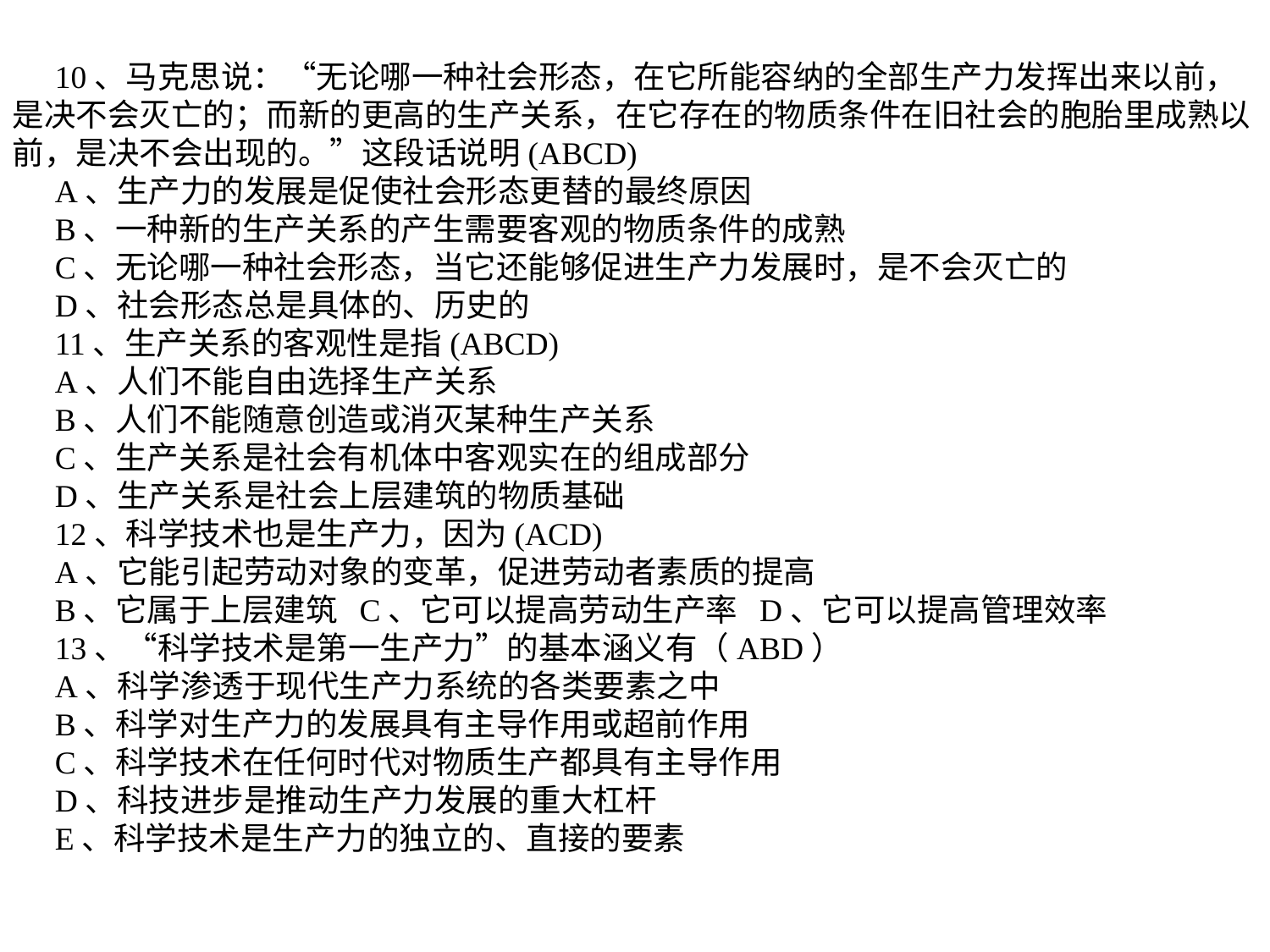

10、马克思说：“无论哪一种社会形态，在它所能容纳的全部生产力发挥出来以前，是决不会灭亡的；而新的更高的生产关系，在它存在的物质条件在旧社会的胞胎里成熟以前，是决不会出现的。”这段话说明(ABCD)
A、生产力的发展是促使社会形态更替的最终原因
B、一种新的生产关系的产生需要客观的物质条件的成熟
C、无论哪一种社会形态，当它还能够促进生产力发展时，是不会灭亡的
D、社会形态总是具体的、历史的
11、生产关系的客观性是指(ABCD)
A、人们不能自由选择生产关系
B、人们不能随意创造或消灭某种生产关系
C、生产关系是社会有机体中客观实在的组成部分
D、生产关系是社会上层建筑的物质基础
12、科学技术也是生产力，因为(ACD)
A、它能引起劳动对象的变革，促进劳动者素质的提高
B、它属于上层建筑  C、它可以提高劳动生产率  D、它可以提高管理效率
13、“科学技术是第一生产力”的基本涵义有（ABD）
A、科学渗透于现代生产力系统的各类要素之中
B、科学对生产力的发展具有主导作用或超前作用
C、科学技术在任何时代对物质生产都具有主导作用
D、科技进步是推动生产力发展的重大杠杆
E、科学技术是生产力的独立的、直接的要素